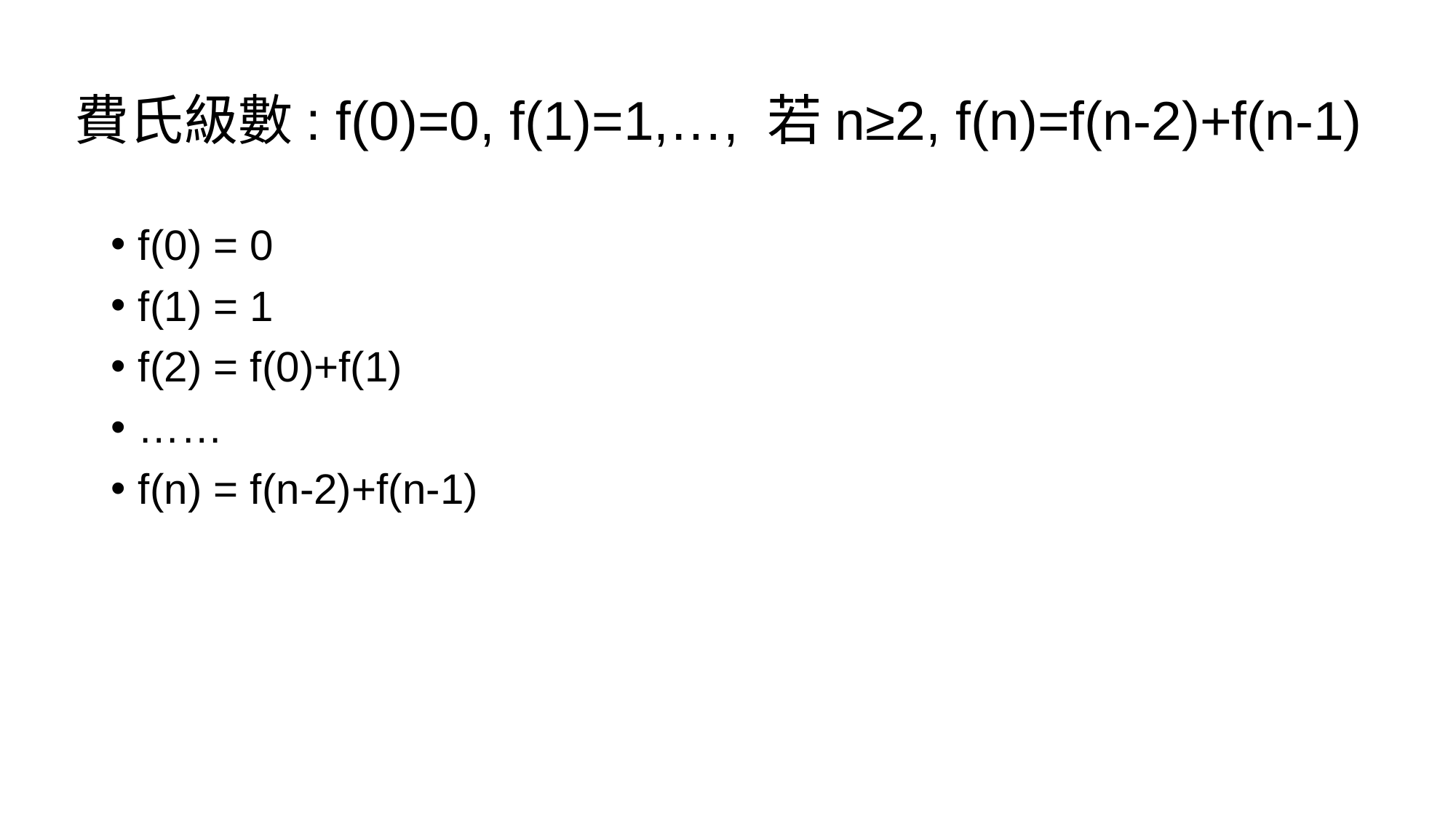

# 費氏級數: f(0)=0, f(1)=1,…, 若n≥2, f(n)=f(n-2)+f(n-1)
f(0) = 0
f(1) = 1
f(2) = f(0)+f(1)
……
f(n) = f(n-2)+f(n-1)